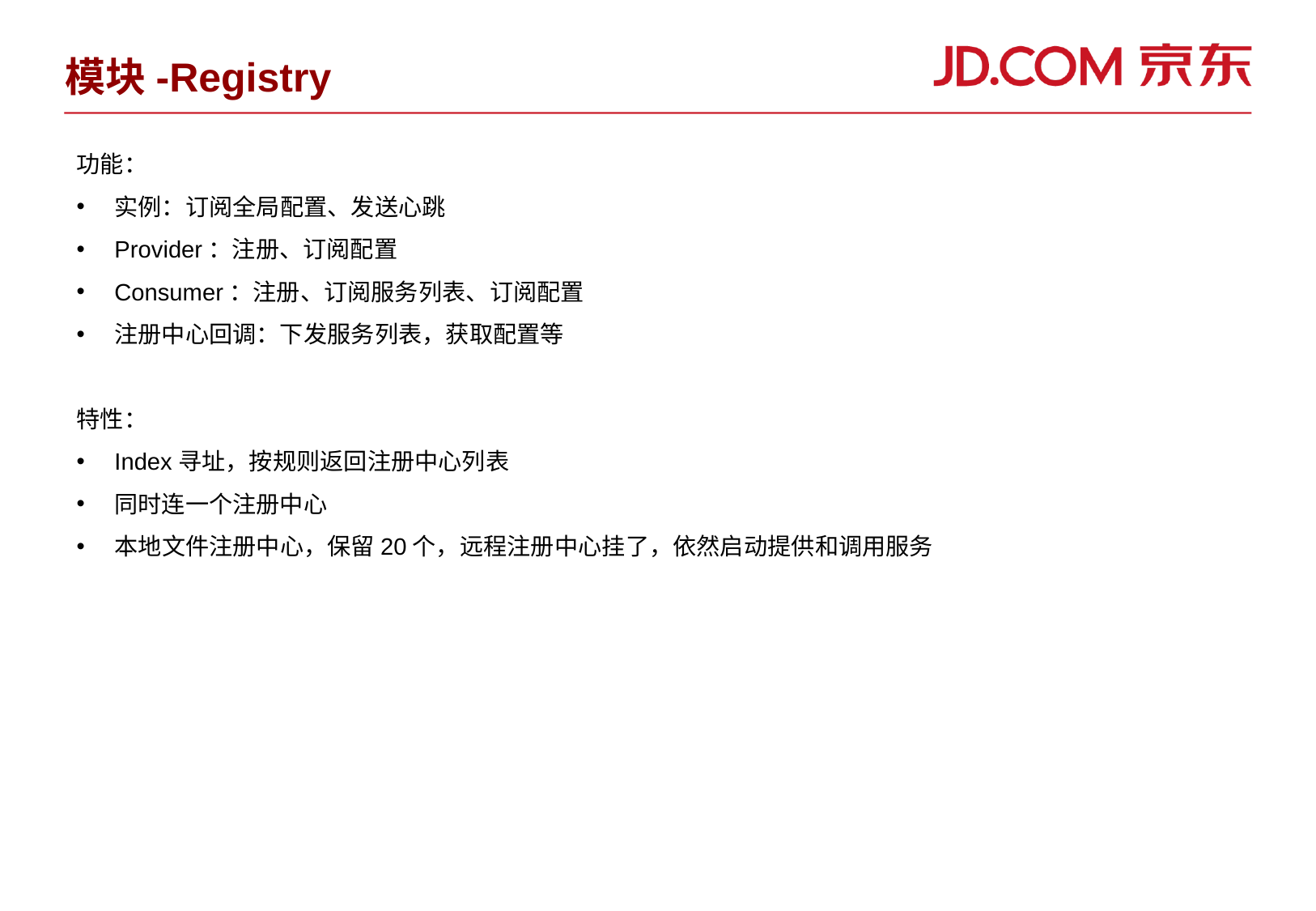

模块-Registry
功能：
实例：订阅全局配置、发送心跳
Provider：注册、订阅配置
Consumer：注册、订阅服务列表、订阅配置
注册中心回调：下发服务列表，获取配置等

特性：
Index寻址，按规则返回注册中心列表
同时连一个注册中心
本地文件注册中心，保留20个，远程注册中心挂了，依然启动提供和调用服务